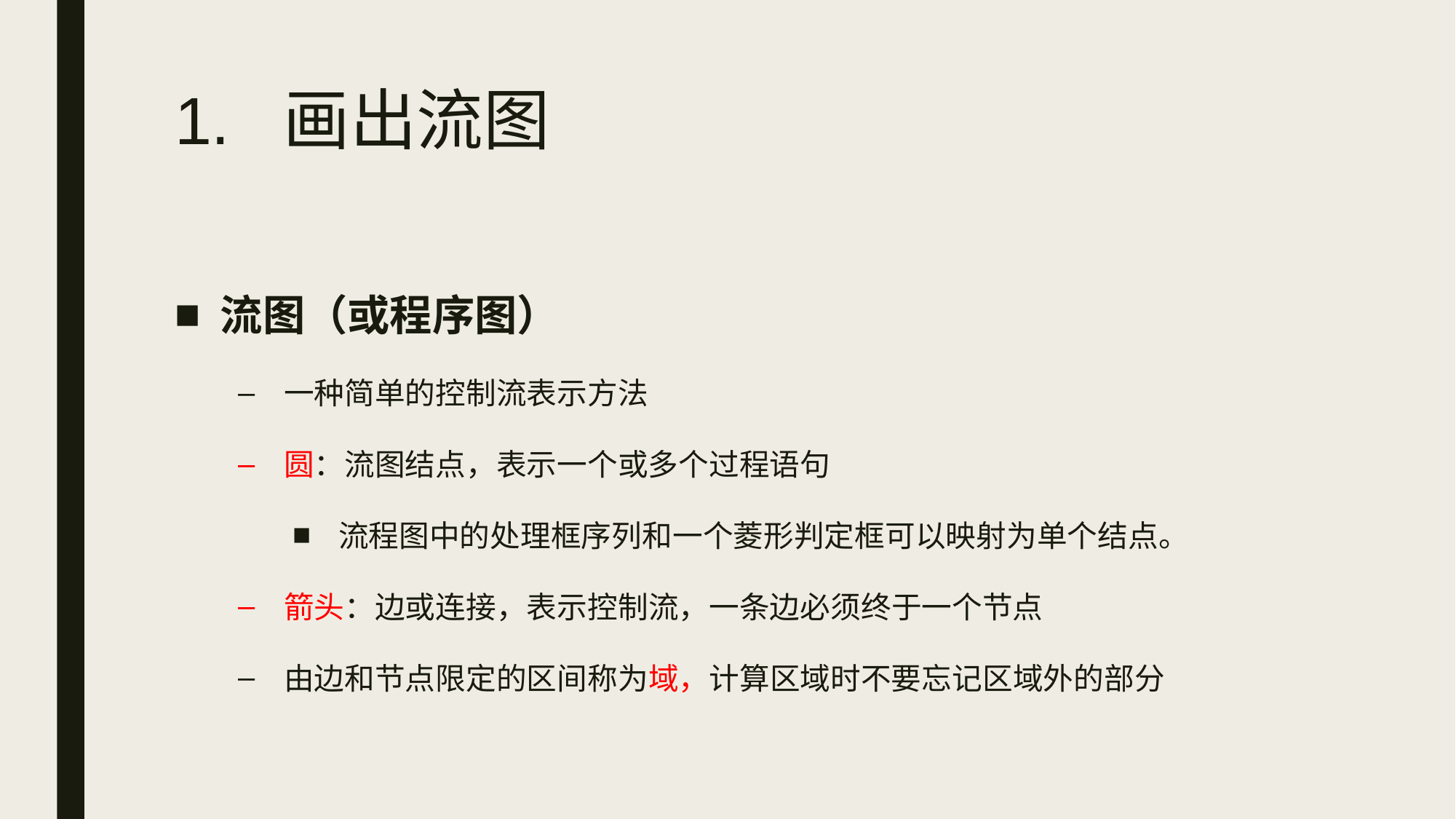

1.  画出流图
流图（或程序图）
一种简单的控制流表示方法
圆：流图结点，表示一个或多个过程语句
流程图中的处理框序列和一个菱形判定框可以映射为单个结点。
箭头：边或连接，表示控制流，一条边必须终于一个节点
由边和节点限定的区间称为域，计算区域时不要忘记区域外的部分